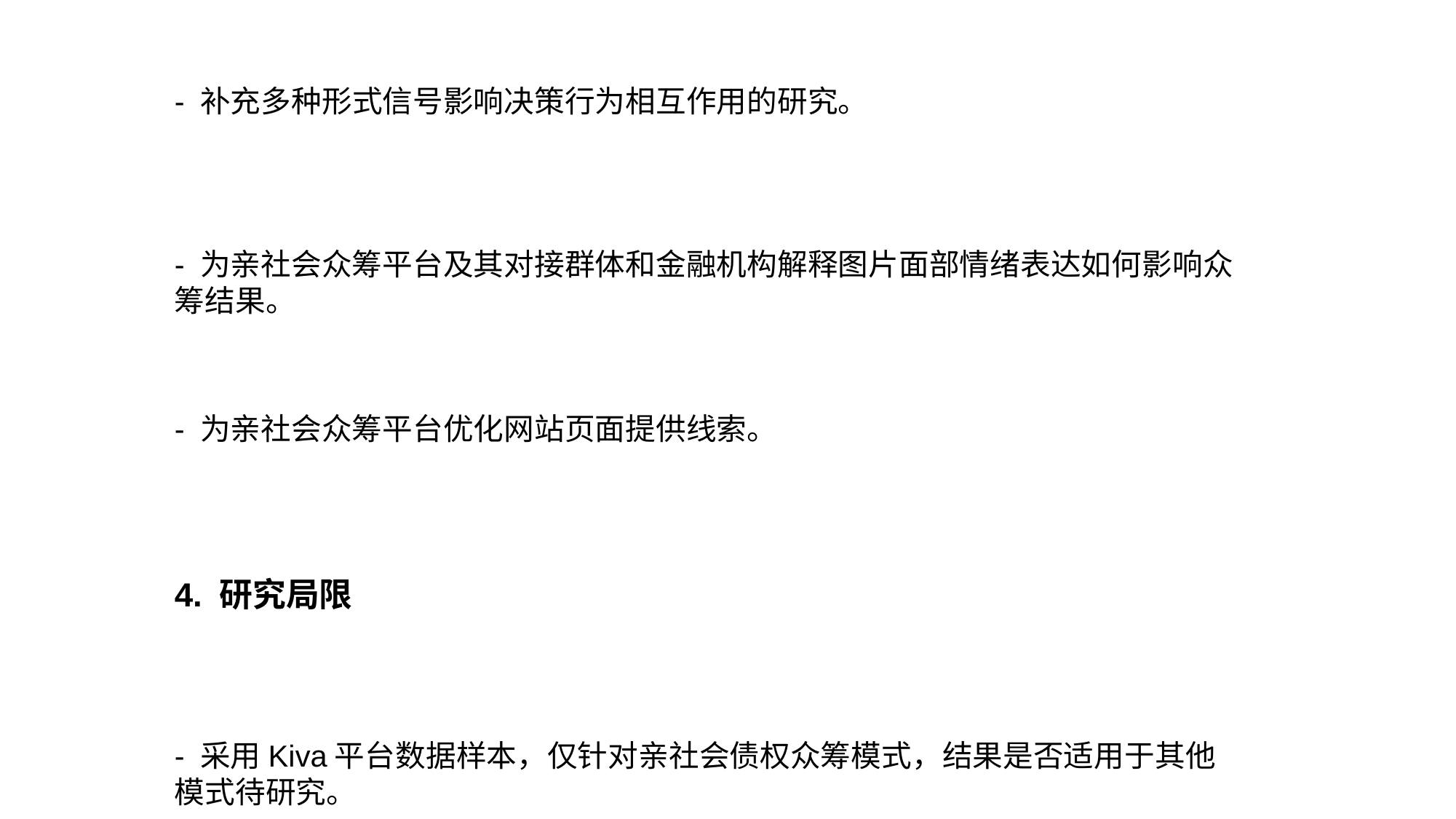

- 补充多种形式信号影响决策行为相互作用的研究。

- 为亲社会众筹平台及其对接群体和金融机构解释图片面部情绪表达如何影响众筹结果。
- 为亲社会众筹平台优化网站页面提供线索。
4. 研究局限
- 采用Kiva平台数据样本，仅针对亲社会债权众筹模式，结果是否适用于其他模式待研究。